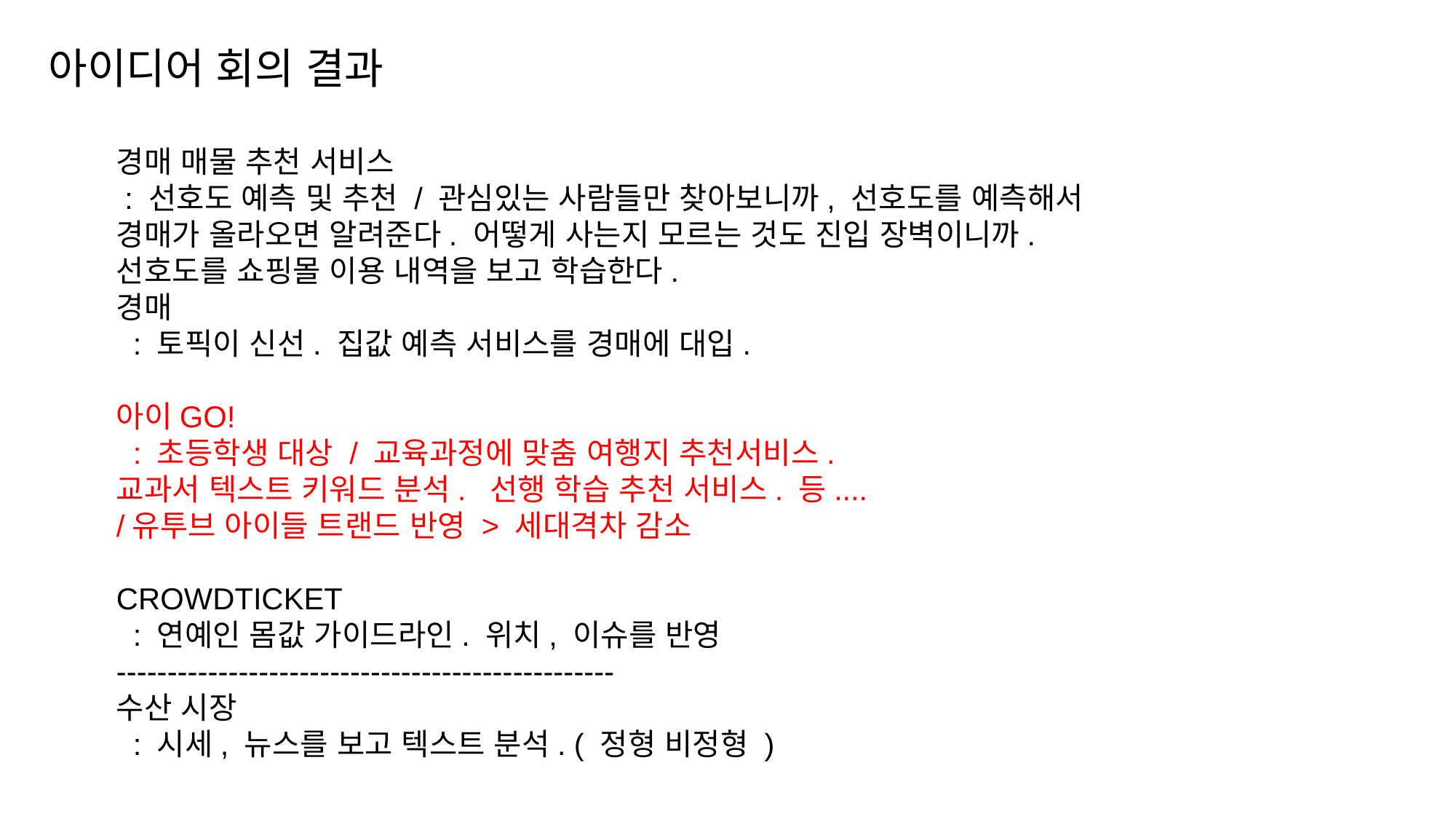

# 아이디어 회의 결과
경매 매물 추천 서비스
 : 선호도 예측 및 추천 / 관심있는 사람들만 찾아보니까, 선호도를 예측해서
경매가 올라오면 알려준다. 어떻게 사는지 모르는 것도 진입 장벽이니까.
선호도를 쇼핑몰 이용 내역을 보고 학습한다.
경매
  : 토픽이 신선. 집값 예측 서비스를 경매에 대입.

아이GO!
  : 초등학생 대상 / 교육과정에 맞춤 여행지 추천서비스.
교과서 텍스트 키워드 분석.  선행 학습 추천 서비스. 등....
/유투브 아이들 트랜드 반영 > 세대격차 감소

CROWDTICKET
  : 연예인 몸값 가이드라인. 위치, 이슈를 반영
-------------------------------------------------
수산 시장
  : 시세, 뉴스를 보고 텍스트 분석. ( 정형 비정형 )